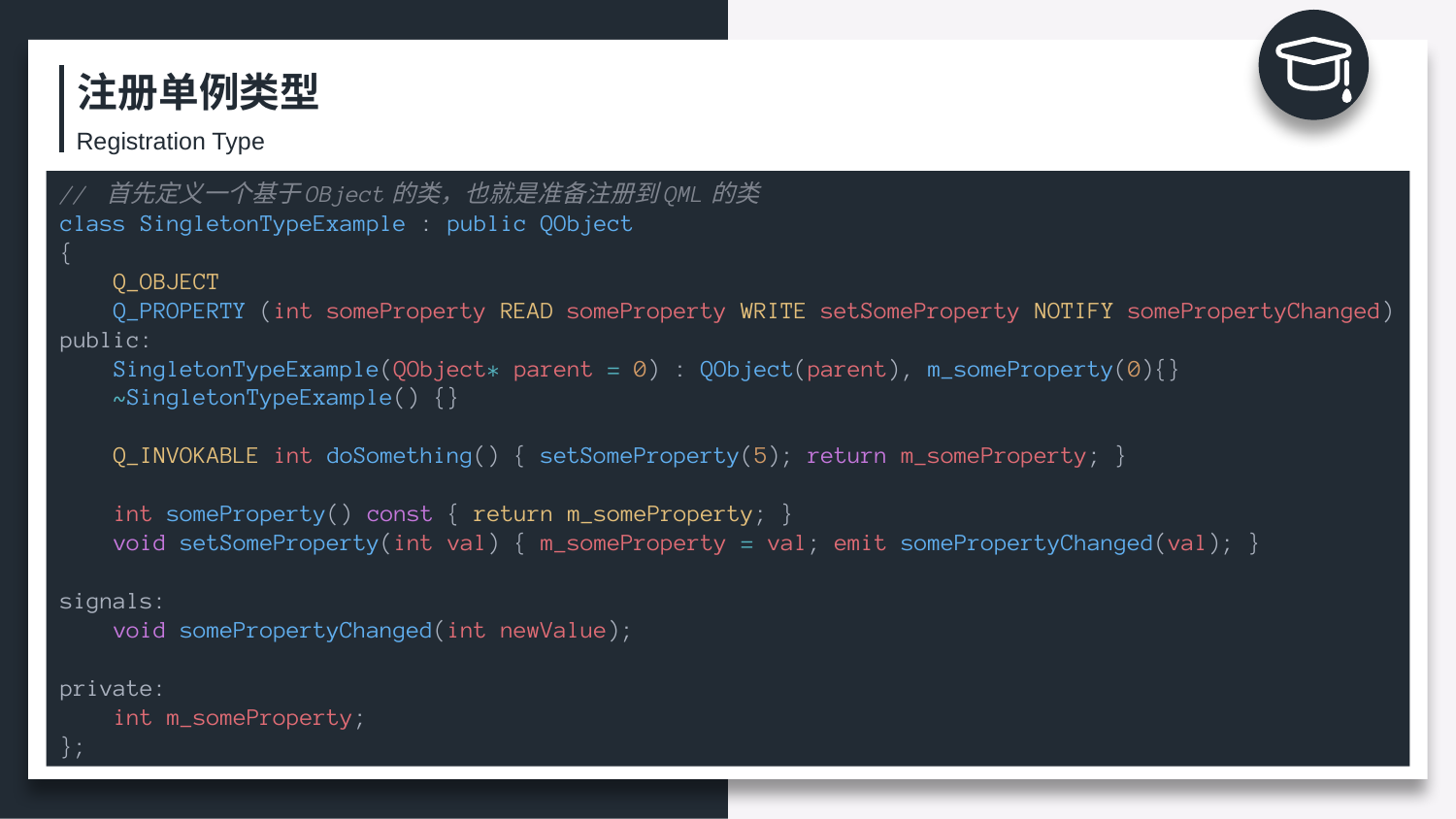

注册单例类型
Registration Type
// 首先定义一个基于OBject的类，也就是准备注册到QML的类
class SingletonTypeExample : public QObject
{
    Q_OBJECT
    Q_PROPERTY (int someProperty READ someProperty WRITE setSomeProperty NOTIFY somePropertyChanged)
public:
    SingletonTypeExample(QObject* parent = 0) : QObject(parent), m_someProperty(0){}
    ~SingletonTypeExample() {}
    Q_INVOKABLE int doSomething() { setSomeProperty(5); return m_someProperty; }
    int someProperty() const { return m_someProperty; }
    void setSomeProperty(int val) { m_someProperty = val; emit somePropertyChanged(val); }
signals:
    void somePropertyChanged(int newValue);
private:
    int m_someProperty;
};